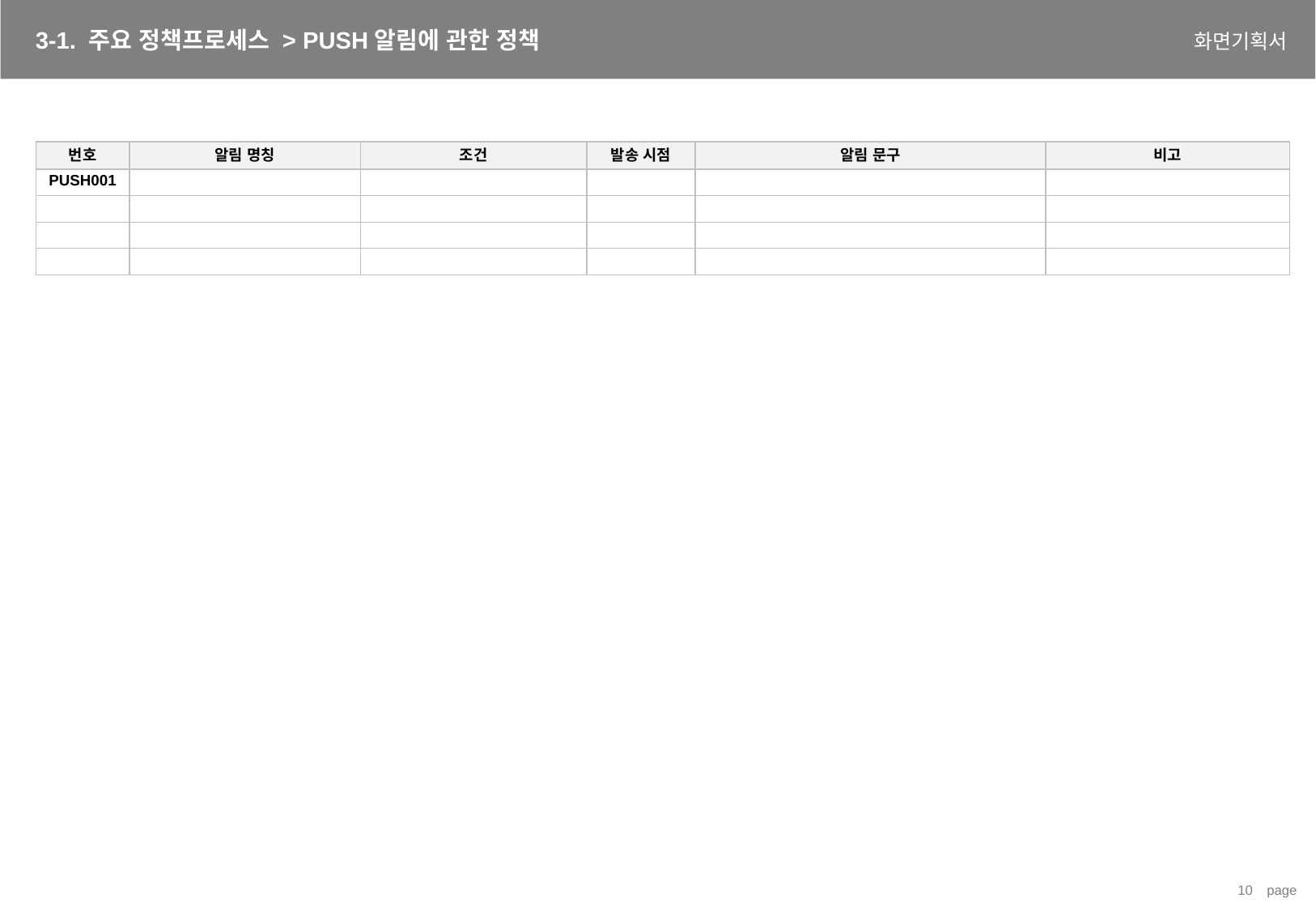

3-1. 주요 정책프로세스 > PUSH알림에 관한 정책
| 번호 | 알림 명칭 | 조건 | 발송 시점 | 알림 문구 | 비고 |
| --- | --- | --- | --- | --- | --- |
| PUSH001 |  |  |  |  |  |
|  |  |  |  |  |  |
|  |  |  |  |  |  |
|  |  |  |  |  |  |